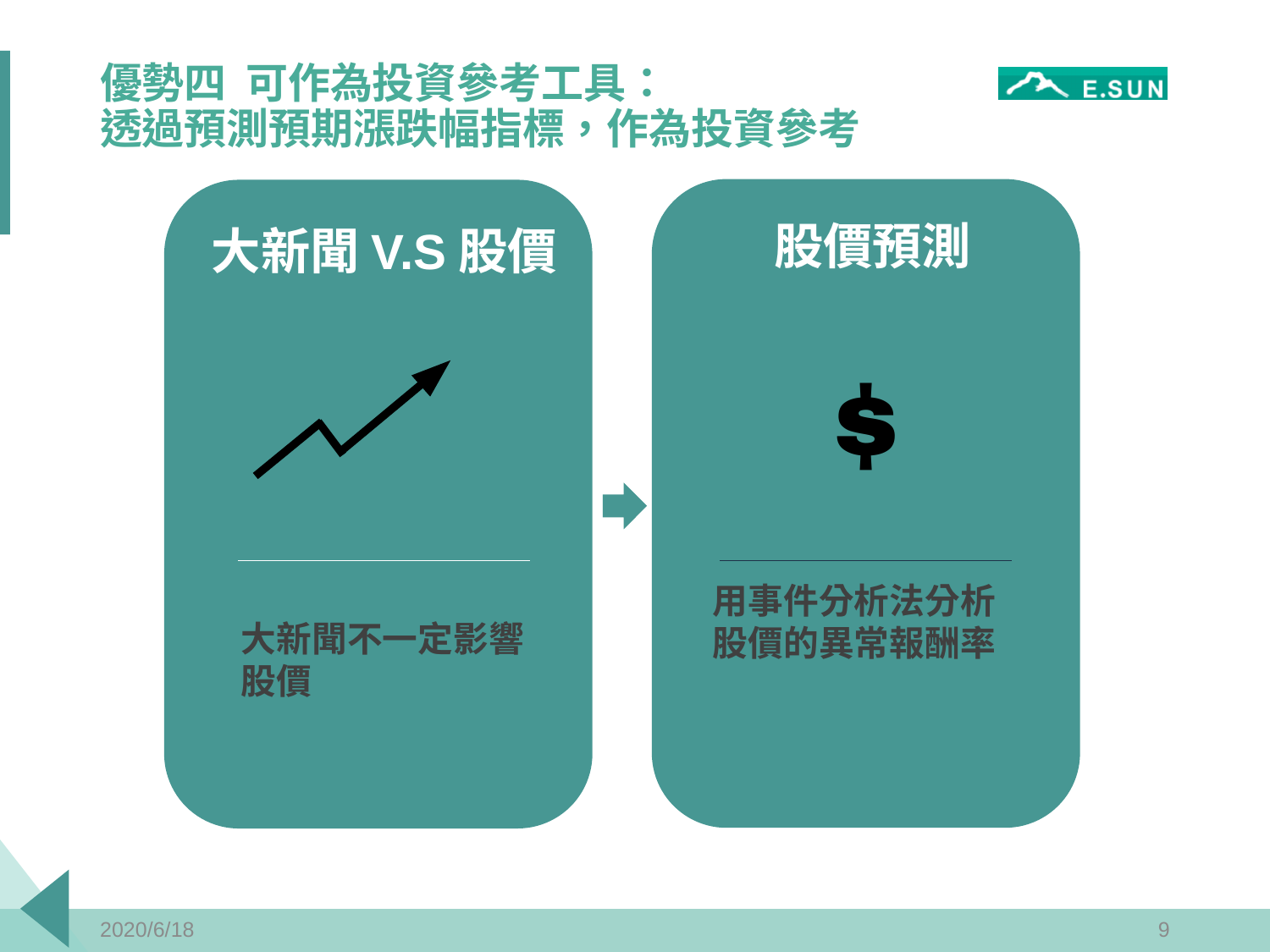

# 優勢四  可作為投資參考工具： 透過預測預期漲跌幅指標，作為投資參考

股價預測
大新聞V.S股價

$

用事件分析法分析股價的異常報酬率
大新聞不一定影響股價

9
2020/6/18
9